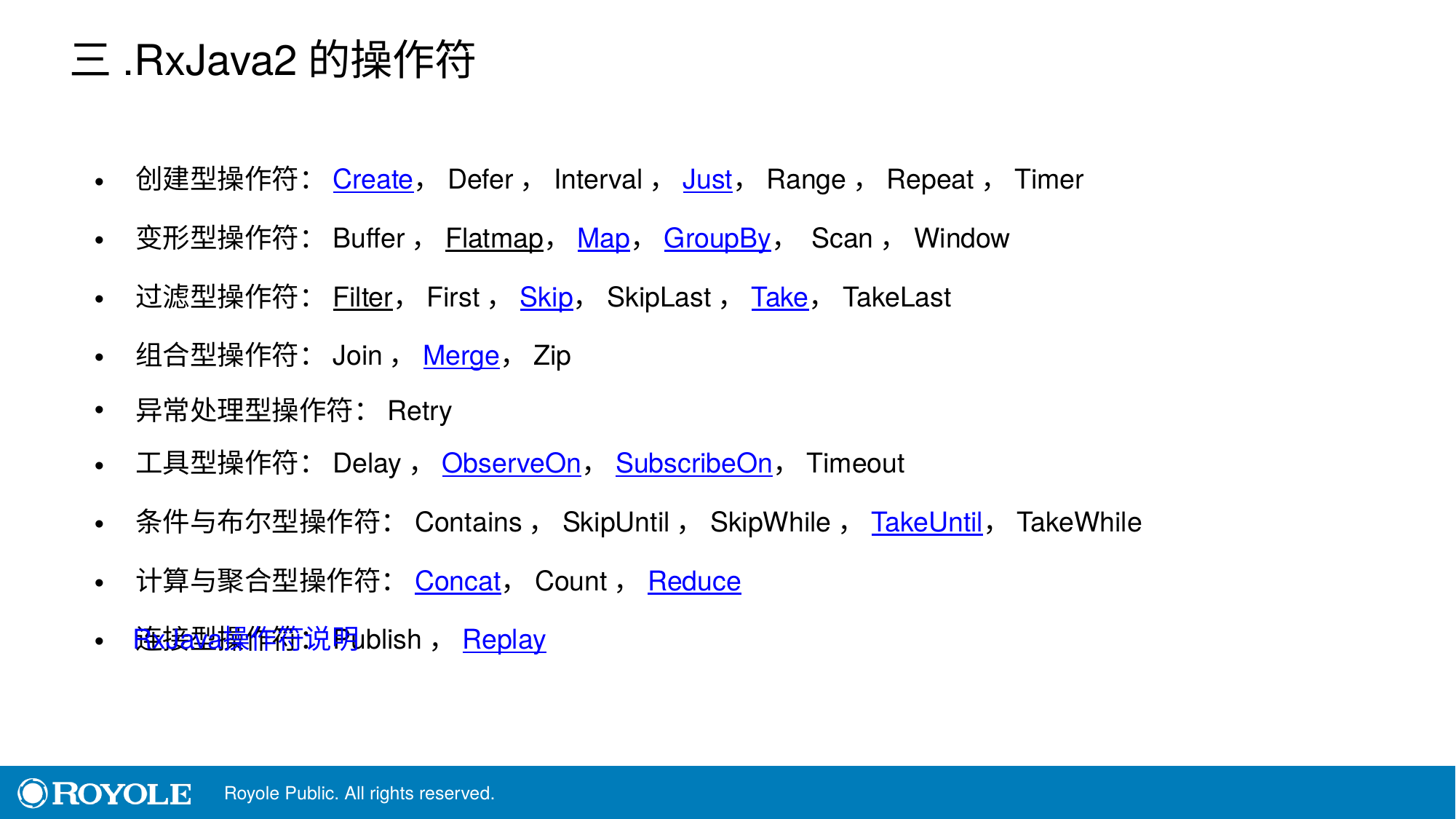

三.RxJava2的操作符
创建型操作符：Create，Defer，Interval，Just，Range，Repeat，Timer
变形型操作符：Buffer，Flatmap，Map，GroupBy， Scan，Window
过滤型操作符：Filter，First，Skip，SkipLast，Take，TakeLast
组合型操作符：Join，Merge，Zip
异常处理型操作符：Retry
工具型操作符：Delay，ObserveOn，SubscribeOn，Timeout
条件与布尔型操作符：Contains，SkipUntil，SkipWhile，TakeUntil，TakeWhile
计算与聚合型操作符：Concat，Count，Reduce
连接型操作符：Publish，Replay
RxJava操作符说明